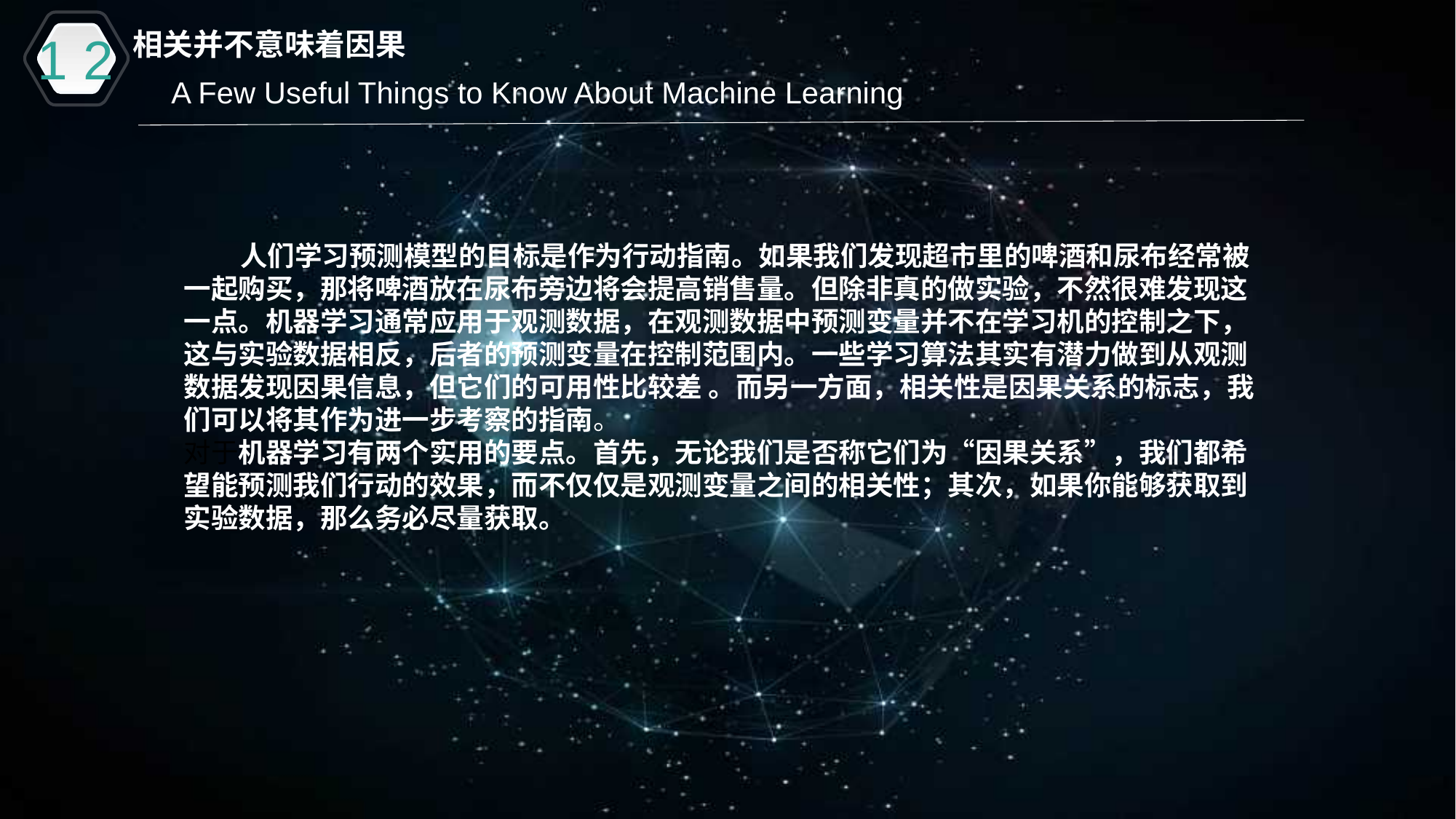

1 2
相关并不意味着因果
A Few Useful Things to Know About Machine Learning
        人们学习预测模型的目标是作为行动指南。如果我们发现超市里的啤酒和尿布经常被一起购买，那将啤酒放在尿布旁边将会提高销售量。但除非真的做实验，不然很难发现这一点。机器学习通常应用于观测数据，在观测数据中预测变量并不在学习机的控制之下，这与实验数据相反，后者的预测变量在控制范围内。一些学习算法其实有潜力做到从观测数据发现因果信息，但它们的可用性比较差 。而另一方面，相关性是因果关系的标志，我们可以将其作为进一步考察的指南。
对于机器学习有两个实用的要点。首先，无论我们是否称它们为“因果关系”，我们都希望能预测我们行动的效果，而不仅仅是观测变量之间的相关性；其次，如果你能够获取到实验数据，那么务必尽量获取。